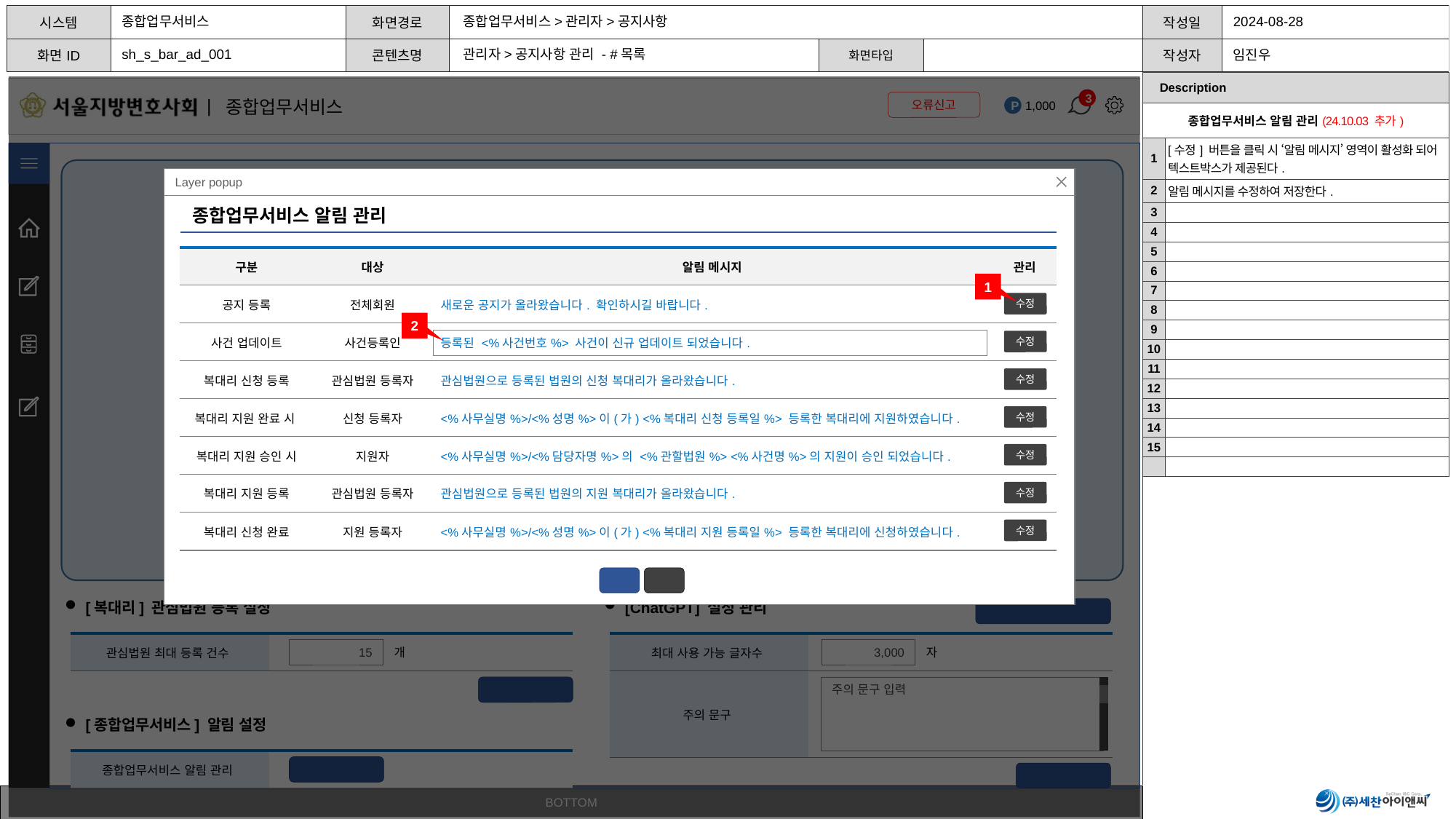

종합업무서비스
종합업무서비스>관리자>공지사항
sh_s_bar_ad_001
관리자>공지사항 관리 - #목록

| Description |  |
| --- | --- |
| 종합업무서비스 알림 관리(24.10.03 추가) |  |
| 1 | [수정] 버튼을 클릭 시 ‘알림 메시지’ 영역이 활성화 되어 텍스트박스가 제공된다. |
| 2 | 알림 메시지를 수정하여 저장한다. |
| 3 |  |
| 4 |  |
| 5 |  |
| 6 |  |
| 7 |  |
| 8 |  |
| 9 |  |
| 10 |  |
| 11 |  |
| 12 |  |
| 13 |  |
| 14 |  |
| 15 |  |
|  |  |

AI ChatGPT 통계 제공 영역
Layer popup

종합업무서비스 알림 관리
| 구분 | 대상 | 알림 메시지 | 관리 |
| --- | --- | --- | --- |
| 공지 등록 | 전체회원 | 새로운 공지가 올라왔습니다. 확인하시길 바랍니다. |  |
| 사건 업데이트 | 사건등록인 | 등록된 <%사건번호%> 사건이 신규 업데이트 되었습니다. |  |
| 복대리 신청 등록 | 관심법원 등록자 | 관심법원으로 등록된 법원의 신청 복대리가 올라왔습니다. |  |
| 복대리 지원 완료 시 | 신청 등록자 | <%사무실명%>/<%성명%>이(가) <%복대리 신청 등록일%> 등록한 복대리에 지원하였습니다. |  |
| 복대리 지원 승인 시 | 지원자 | <%사무실명%>/<%담당자명%>의 <%관할법원%> <%사건명%>의 지원이 승인 되었습니다. |  |
| 복대리 지원 등록 | 관심법원 등록자 | 관심법원으로 등록된 법원의 지원 복대리가 올라왔습니다. |  |
| 복대리 신청 완료 | 지원 등록자 | <%사무실명%>/<%성명%>이(가) <%복대리 지원 등록일%> 등록한 복대리에 신청하였습니다. |  |
1
수정
2

수정
Chat GPT 통계 영역 추후 재정의
수정
수정
수정
수정
수정
저장
닫기
[복대리] 관심법원 등록 설정
[ChatGPT] 설정 관리
GPT등록 키 관리
| 관심법원 최대 등록 건수 |  |
| --- | --- |
| 최대 사용 가능 글자수 |  |
| --- | --- |
| 주의 문구 |  |
개
15
자
3,000
설정 저장
주의 문구 입력
[종합업무서비스] 알림 설정
| 종합업무서비스 알림 관리 |  |
| --- | --- |
알림 설정
설정 저장